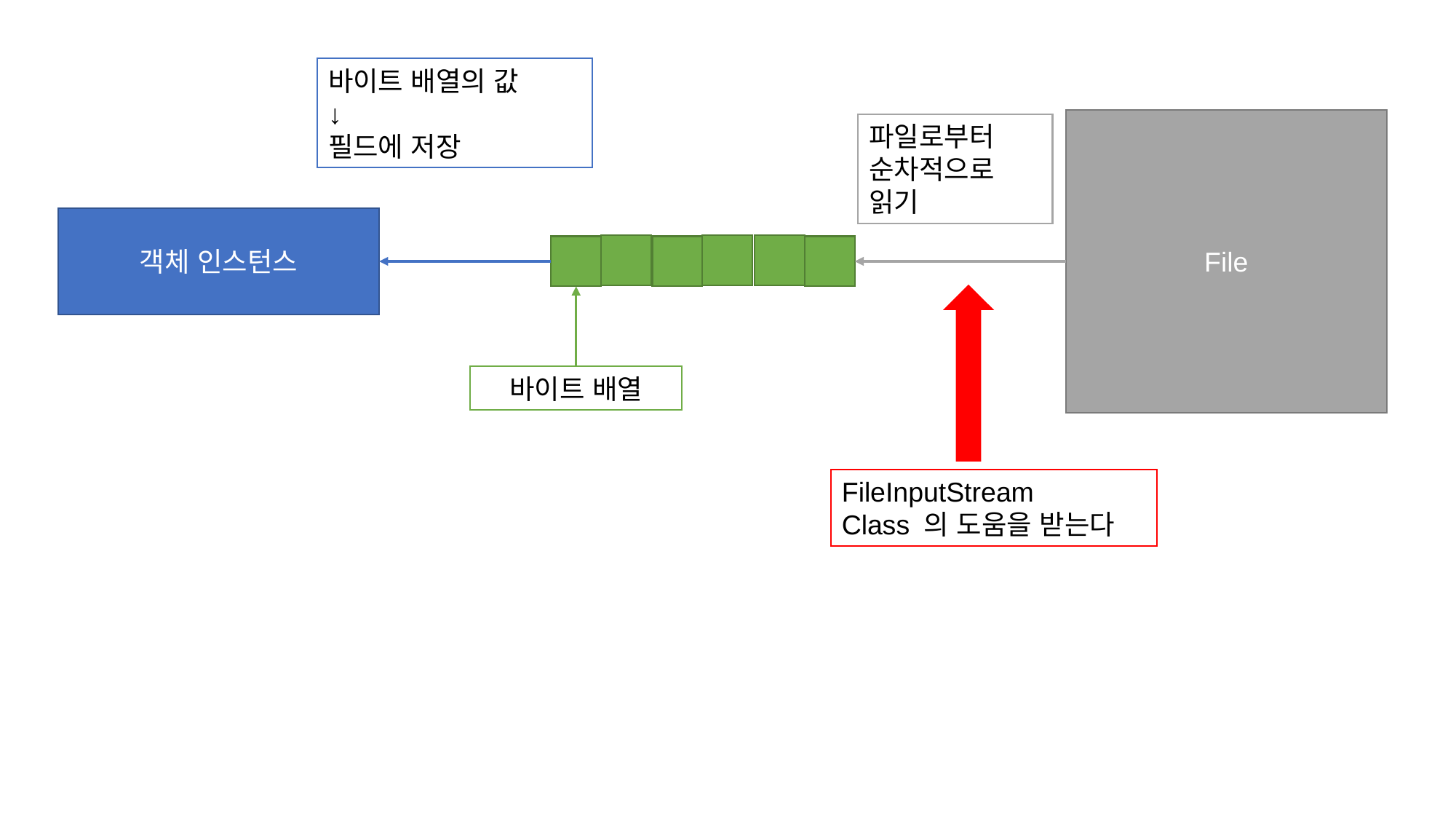

바이트 배열의 값
↓
필드에 저장
File
파일로부터
순차적으로
읽기
객체 인스턴스

바이트 배열
FileInputStream
Class 의 도움을 받는다